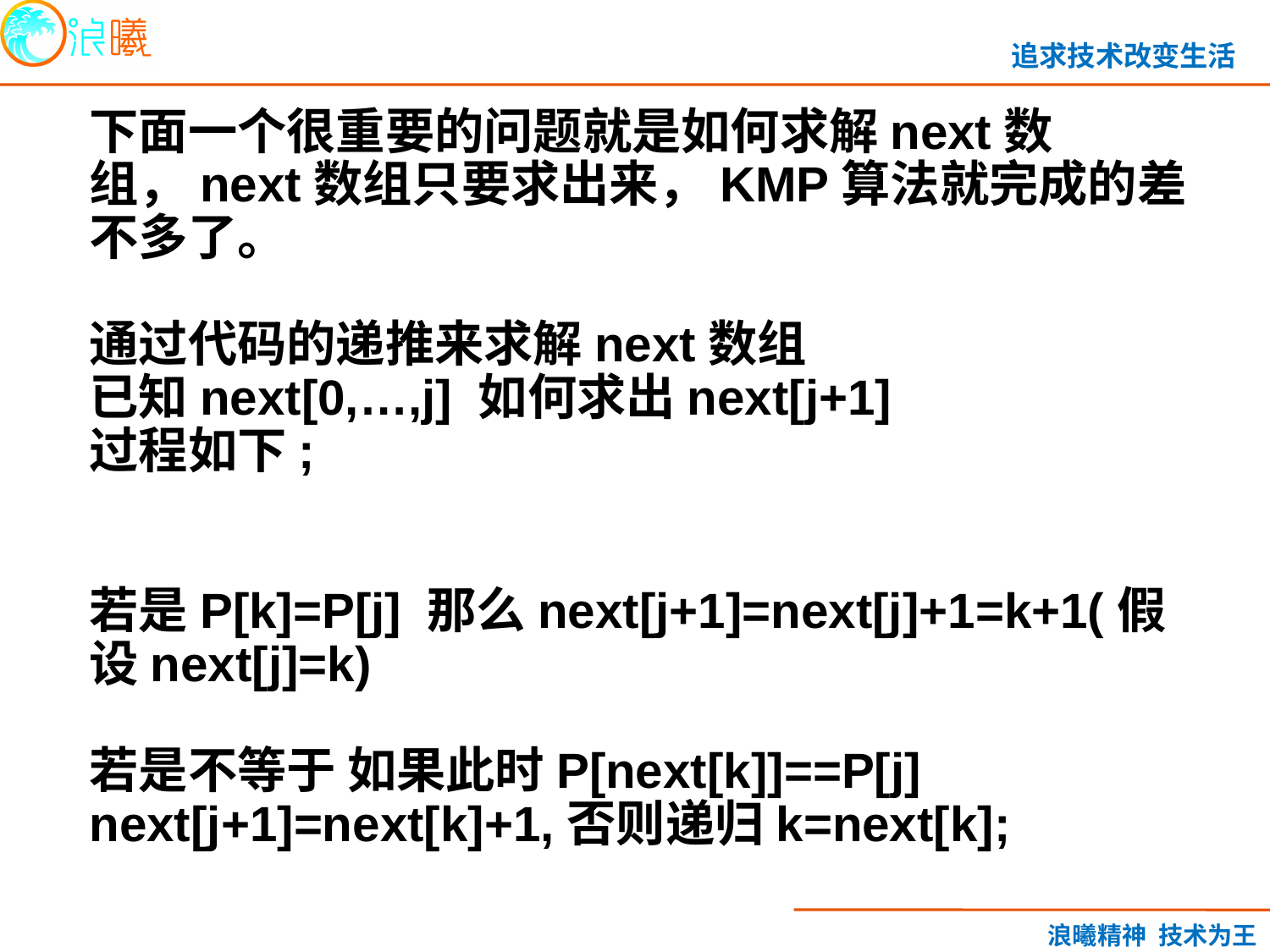

下面一个很重要的问题就是如何求解next数组，next数组只要求出来，KMP算法就完成的差不多了。

通过代码的递推来求解next数组
已知next[0,…,j] 如何求出next[j+1]
过程如下;

若是P[k]=P[j] 那么next[j+1]=next[j]+1=k+1(假设next[j]=k)

若是不等于 如果此时P[next[k]]==P[j] next[j+1]=next[k]+1,否则递归k=next[k];